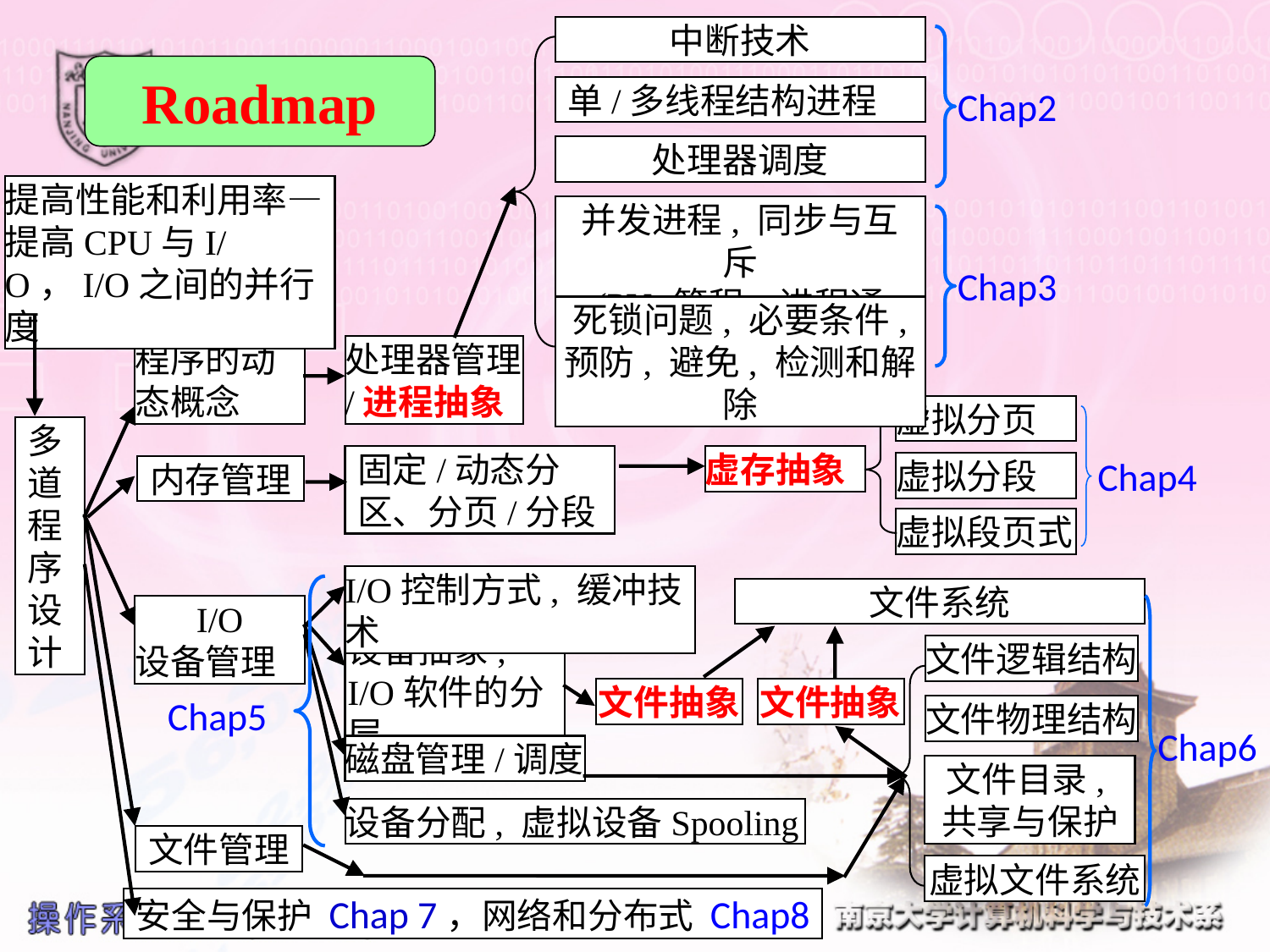

中断技术

#

Roadmap
Chap2
单/多线程结构进程
处理器调度
提高性能和利用率—提高CPU与I/O，I/O之间的并行度

并发进程, 同步与互斥
(PV, 管程, 进程通信)

Chap3
死锁问题, 必要条件, 预防, 避免, 检测和解除

程序的动态概念
处理器管理/进程抽象

虚拟分页

多道程序设计
固定/动态分区、分页/分段
虚存抽象
Chap4
虚拟分段
内存管理

虚拟段页式

I/O控制方式, 缓冲技术

文件系统

I/O
设备管理

设备抽象, I/O软件的分层
文件逻辑结构

文件抽象
文件抽象
Chap5

文件物理结构
Chap6

磁盘管理/调度
文件目录,
共享与保护

设备分配, 虚拟设备Spooling
文件管理

虚拟文件系统

安全与保护 Chap 7，网络和分布式 Chap8